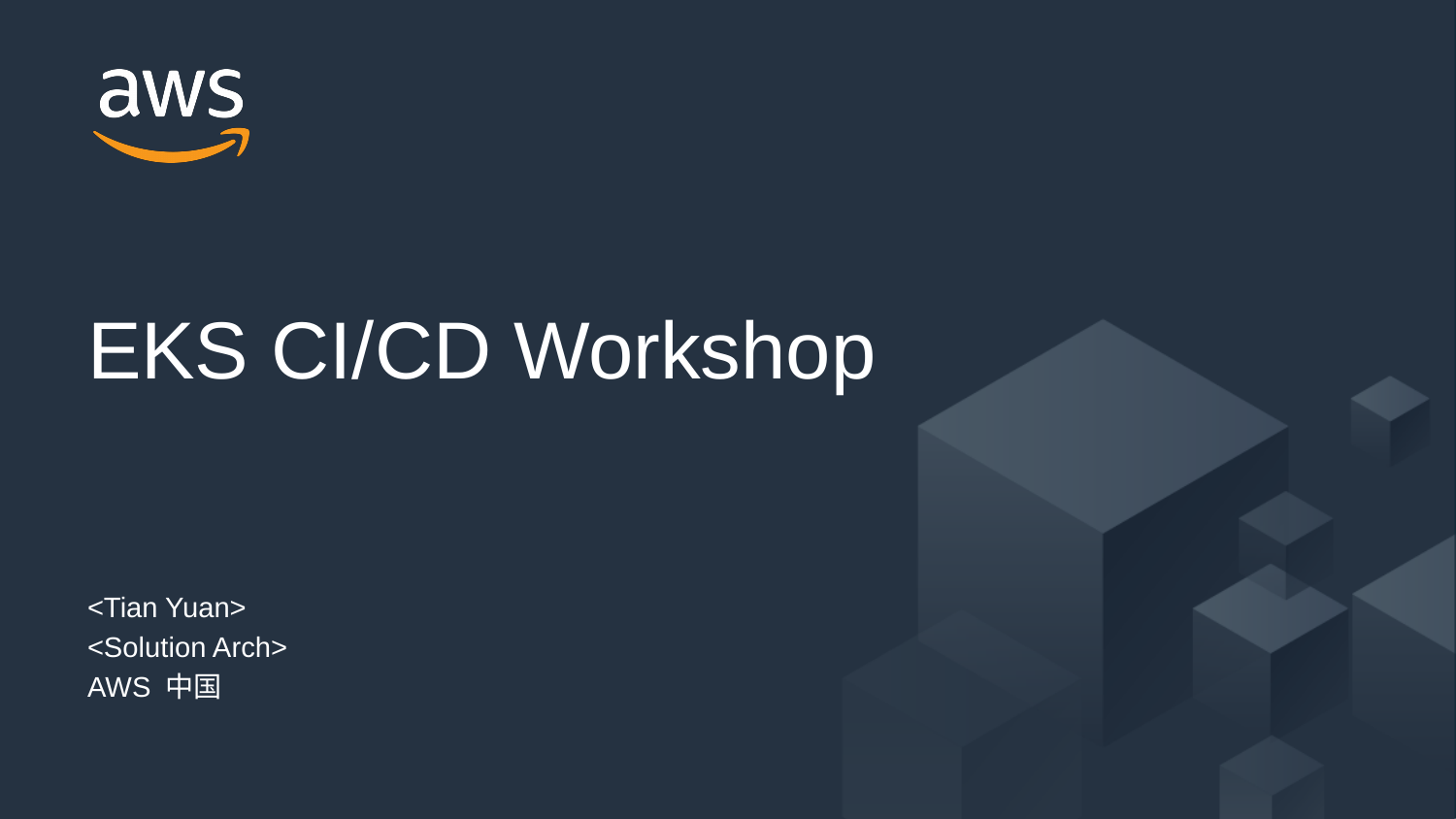

EKS CI/CD Workshop
<Tian Yuan>
<Solution Arch>
AWS 中国